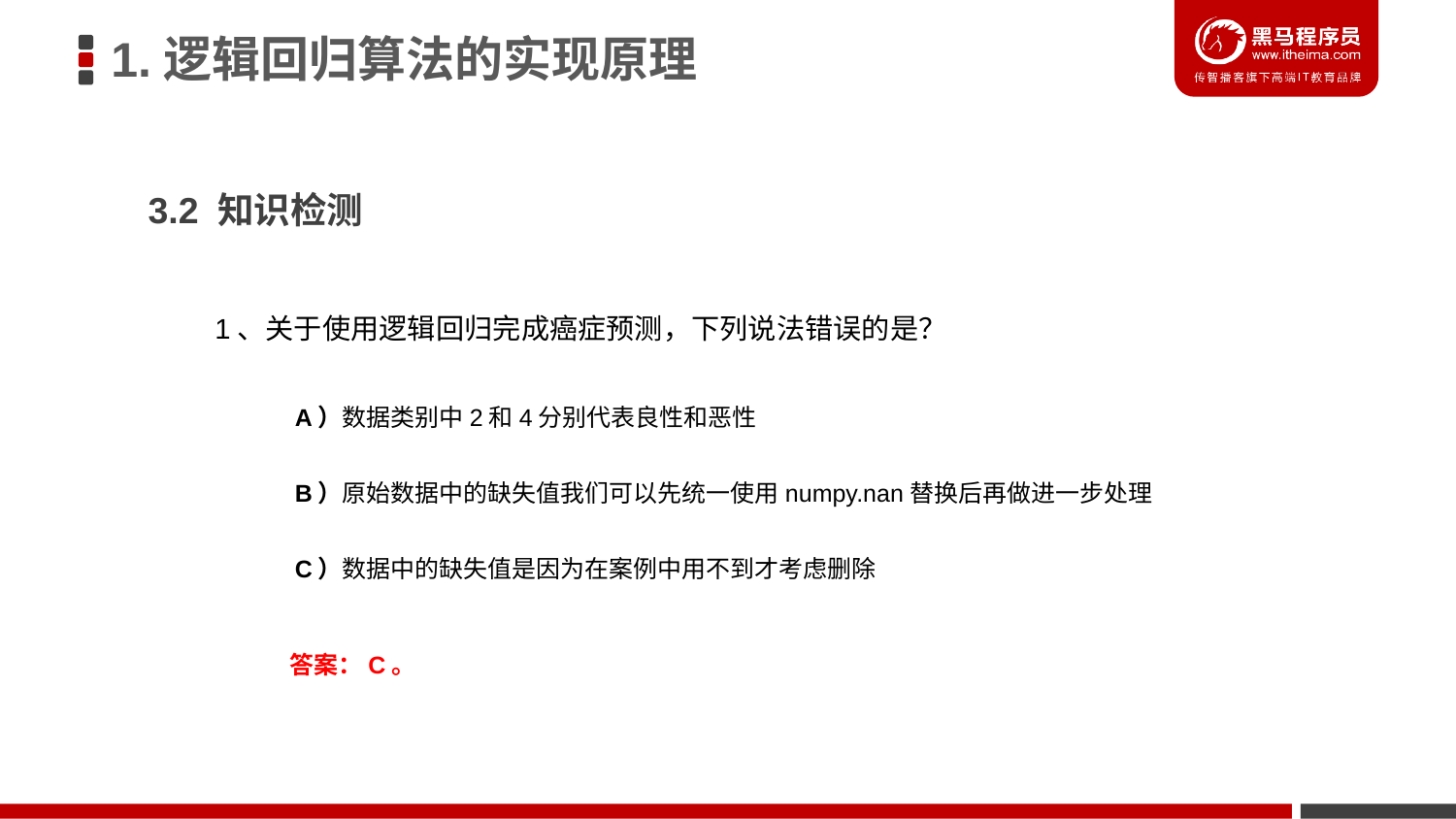

1.逻辑回归算法的实现原理
3.2 知识检测
1、关于使用逻辑回归完成癌症预测，下列说法错误的是？
A）数据类别中2和4分别代表良性和恶性

B）原始数据中的缺失值我们可以先统一使用numpy.nan替换后再做进一步处理

C）数据中的缺失值是因为在案例中用不到才考虑删除
答案：C。